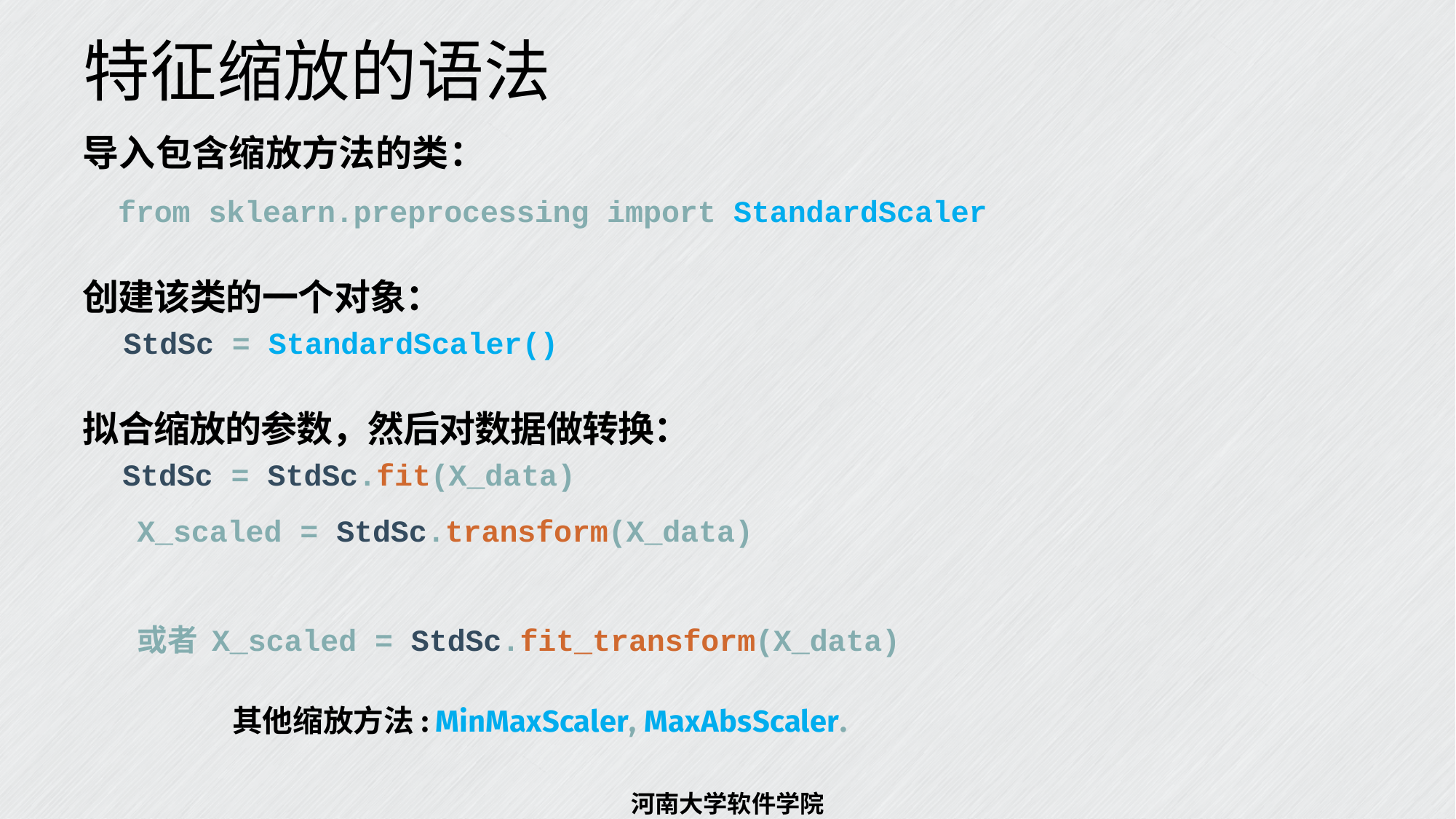

# 特征缩放的语法
导入包含缩放方法的类：
    from sklearn.preprocessing import StandardScaler

创建该类的一个对象：
     StdSc = StandardScaler()

拟合缩放的参数，然后对数据做转换：
     StdSc = StdSc.fit(X_data)
X_scaled = StdSc.transform(X_data)

或者 X_scaled = StdSc.fit_transform(X_data)
其他缩放方法: MinMaxScaler, MaxAbsScaler.